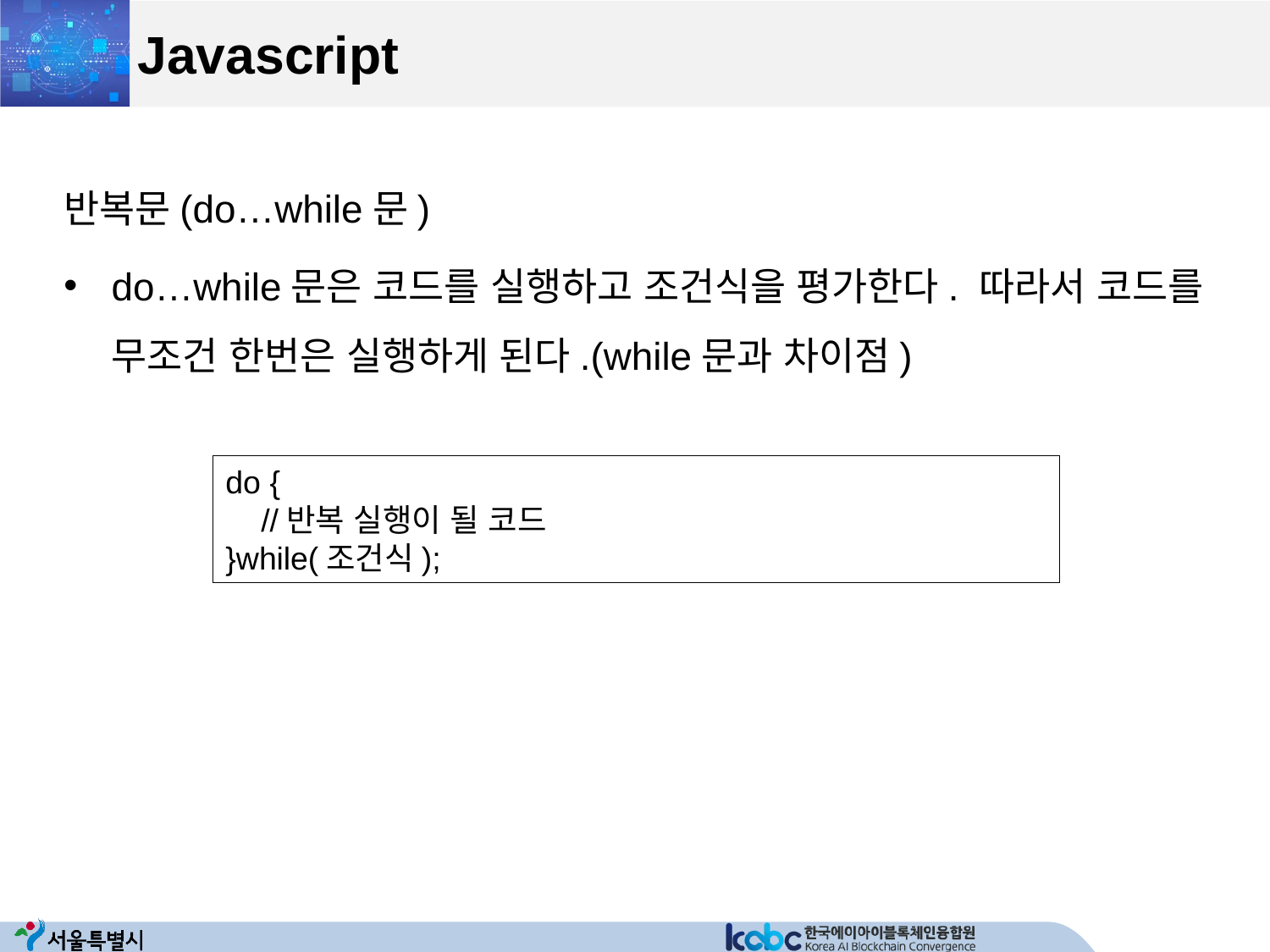

# Javascript
반복문(do…while문)
do…while문은 코드를 실행하고 조건식을 평가한다. 따라서 코드를 무조건 한번은 실행하게 된다.(while문과 차이점)

do {
    //반복 실행이 될 코드
}while(조건식);